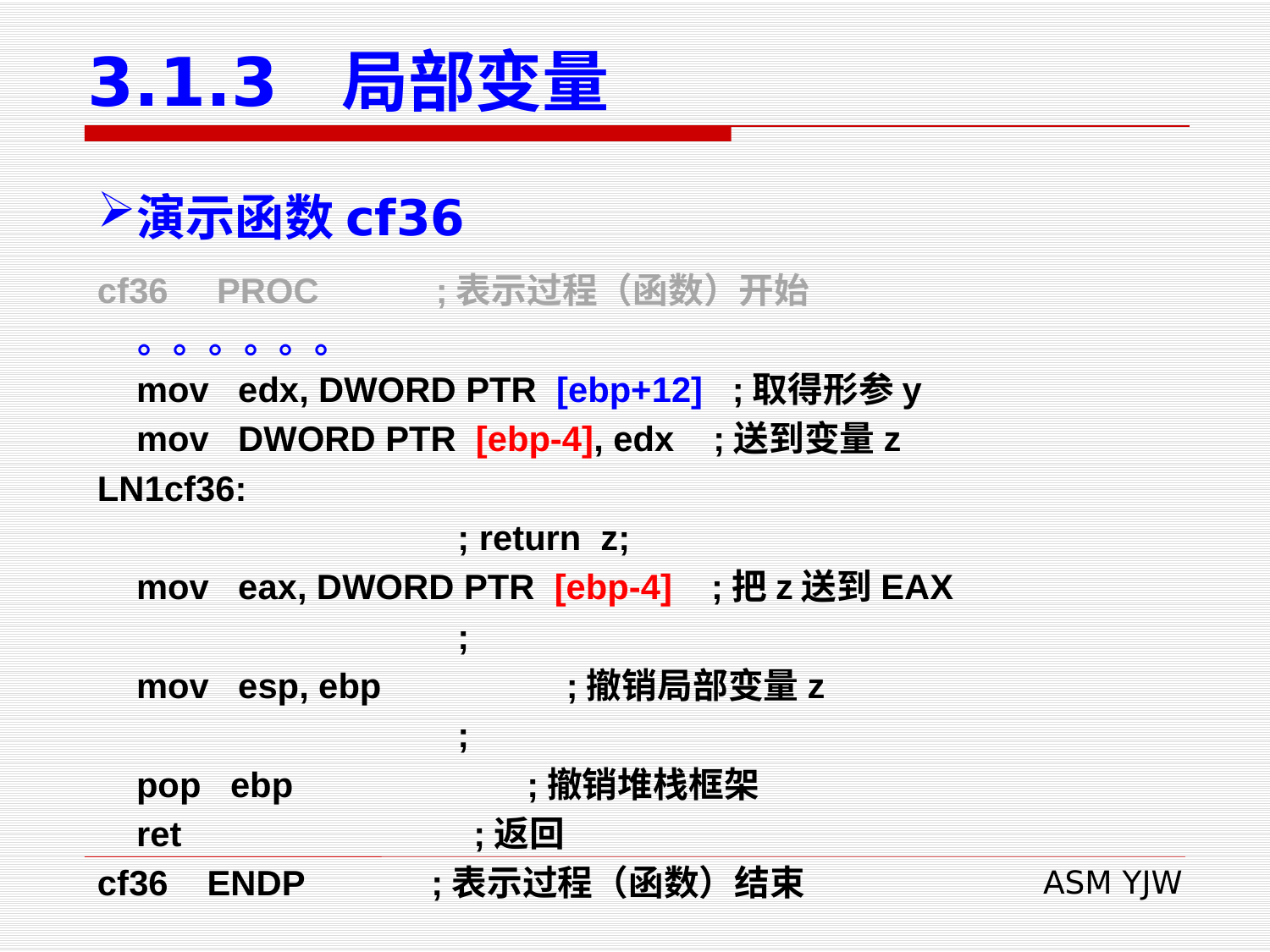

# 3.1.3  局部变量
演示函数cf36
cf36     PROC            ;表示过程（函数）开始
    。。。。。。
    mov   edx, DWORD PTR  [ebp+12]   ;取得形参y
    mov   DWORD PTR  [ebp-4], edx    ;送到变量z
LN1cf36:
                                     ; return  z;
    mov   eax, DWORD PTR  [ebp-4]    ;把z送到EAX
                                     ;
    mov   esp, ebp                   ;撤销局部变量z
                                     ;
    pop   ebp                        ;撤销堆栈框架
    ret                              ;返回
cf36    ENDP             ;表示过程（函数）结束